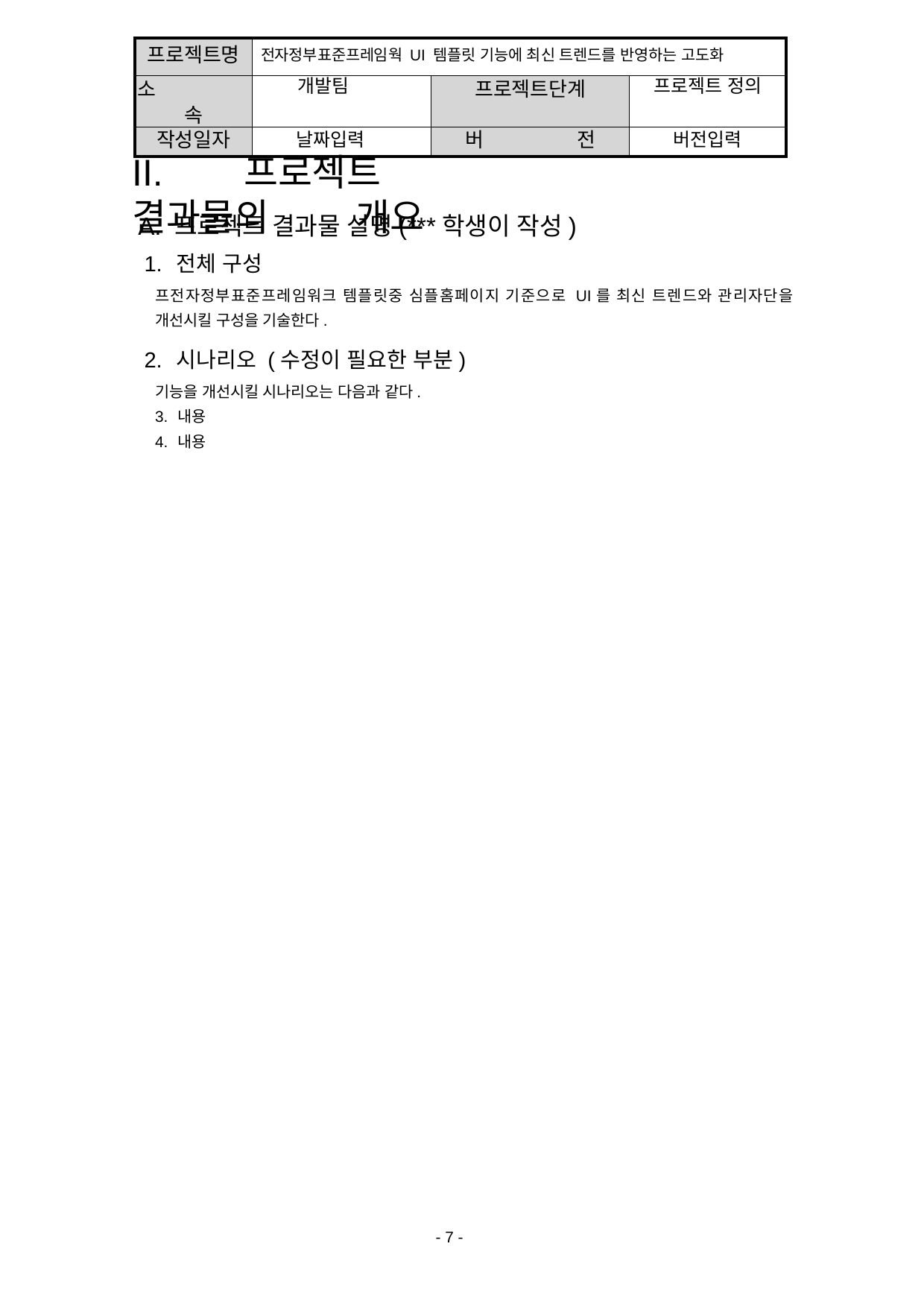

| 프로젝트명 | 전자정부표준프레임웍 UI 템플릿 기능에 최신 트렌드를 반영하는 고도화 |  |  |
| --- | --- | --- | --- |
| 소 속 | 개발팀 | 프로젝트단계 | 프로젝트 정의 |
| 작성일자 | 날짜입력 | 버 전 | 버전입력 |
# II.	프로젝트	결과물의	개요
A. 프로젝트 결과물 설명(***학생이 작성)
전체 구성
프전자정부표준프레임워크 템플릿중 심플홈페이지 기준으로 UI를 최신 트렌드와 관리자단을 개선시킬 구성을 기술한다.

시나리오 (수정이 필요한 부분)
기능을 개선시킬 시나리오는 다음과 같다.
내용
내용
- 7 -